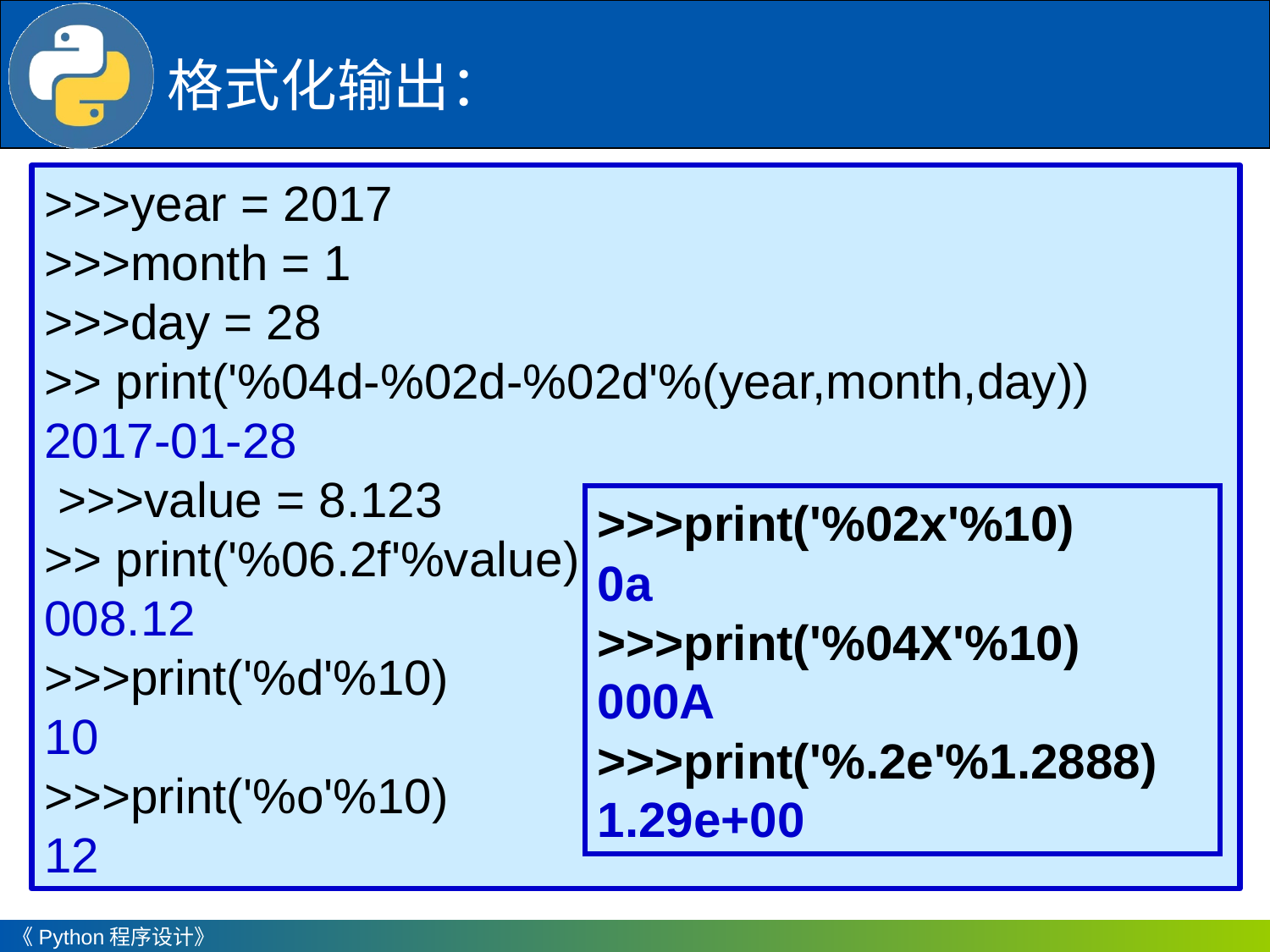

# 格式化输出：
>>>year = 2017
>>>month = 1
>>>day = 28
>> print('%04d-%02d-%02d'%(year,month,day))
2017-01-28
 >>>value = 8.123
>> print('%06.2f'%value)
008.12
>>>print('%d'%10)
10
>>>print('%o'%10)
12
>>>print('%02x'%10)
0a
>>>print('%04X'%10)
000A
>>>print('%.2e'%1.2888)
1.29e+00